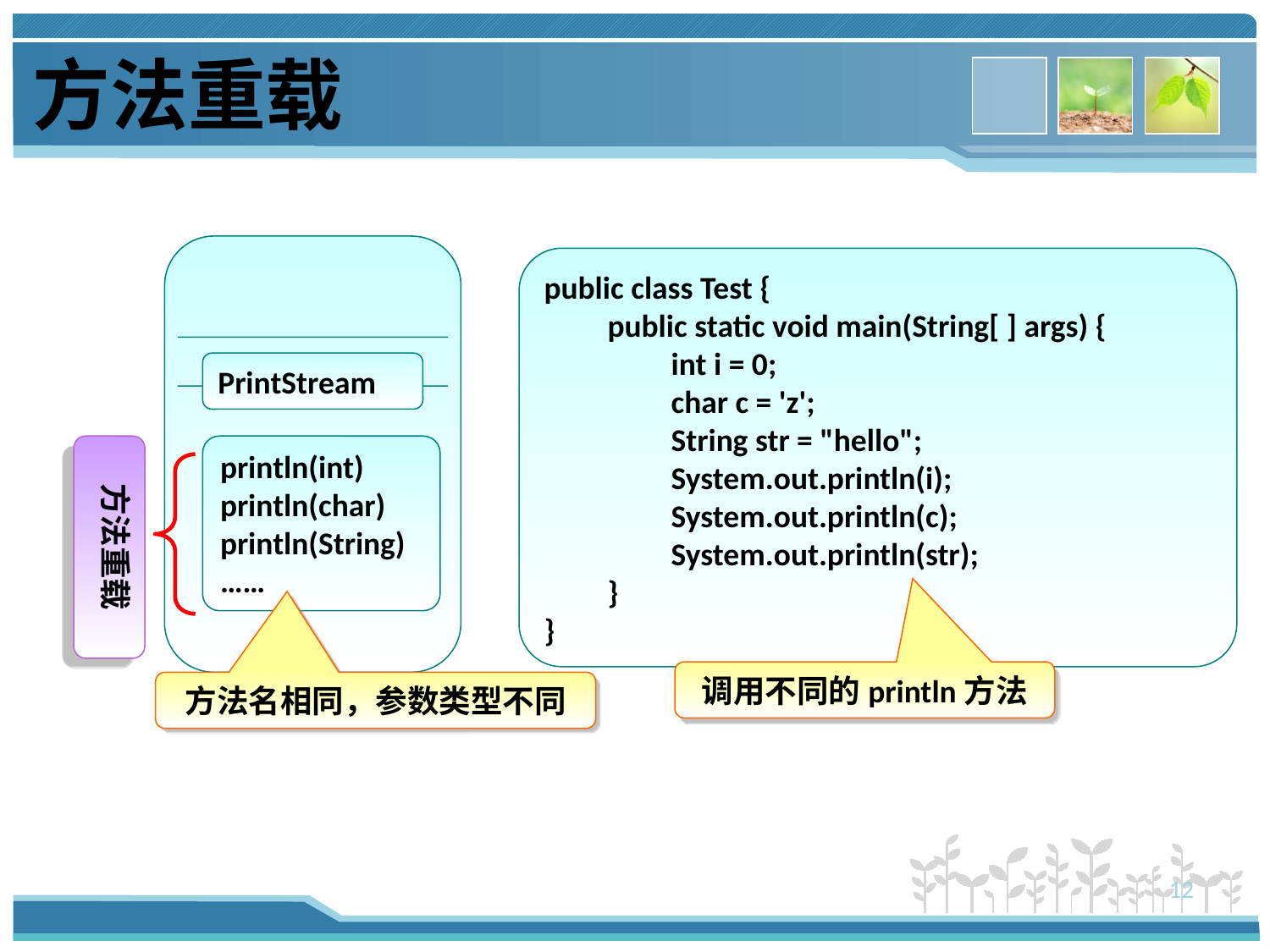

方法重载

public class Test {
public static void main(String[ ] args) {
int i = 0;
char c = 'z';
String str = "hello";
System.out.println(i);
System.out.println(c);
System.out.println(str);
}
}
PrintStream
方法重载
println(int)
println(char)
println(String)
……

调用不同的println方法
方法名相同，参数类型不同
12